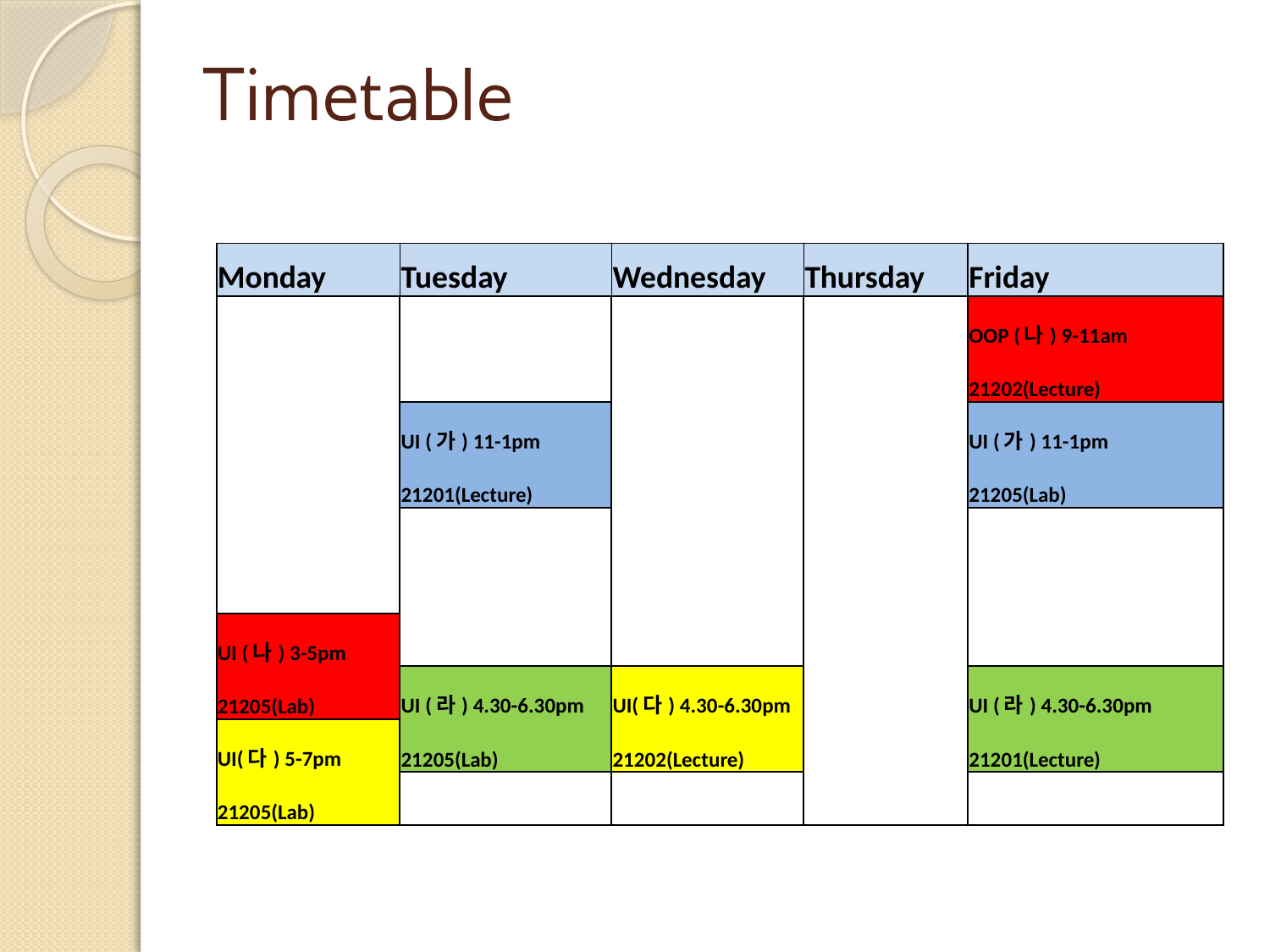

# Timetable
| Monday | Tuesday | Wednesday | Thursday | Friday |
| --- | --- | --- | --- | --- |
|  |  |  |  | OOP (나) 9-11am |
|  |  |  |  | 21202(Lecture) |
|  | UI (가) 11-1pm |  |  | UI (가) 11-1pm |
|  | 21201(Lecture) |  |  | 21205(Lab) |
|  |  |  |  |  |
|  |  |  |  |  |
| UI (나) 3-5pm |  |  |  |  |
| 21205(Lab) | UI (라) 4.30-6.30pm | UI(다) 4.30-6.30pm |  | UI (라) 4.30-6.30pm |
| UI(다) 5-7pm | 21205(Lab) | 21202(Lecture) |  | 21201(Lecture) |
| 21205(Lab) |  |  |  |  |